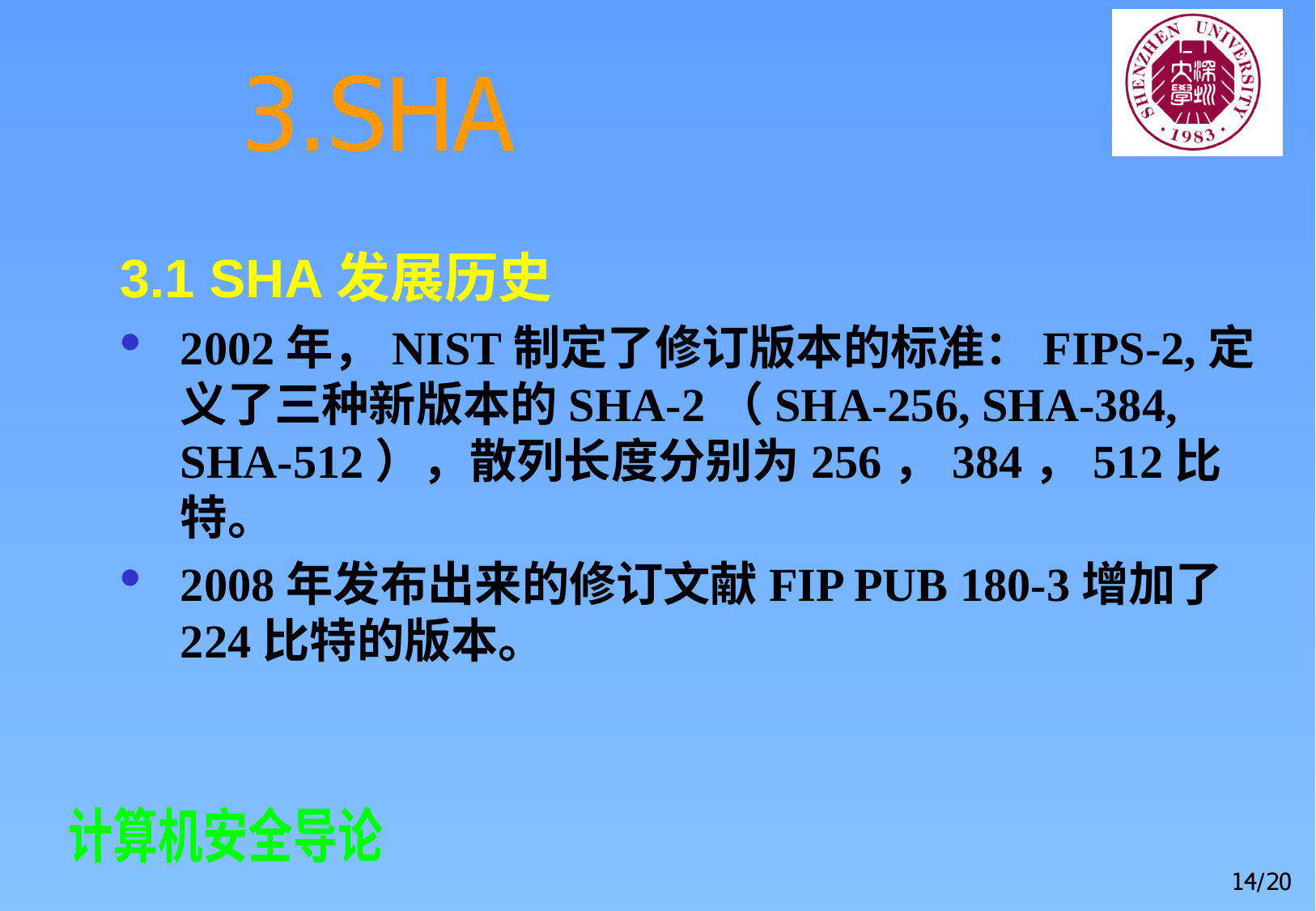

# 3.SHA
3.1 SHA发展历史
2002年，NIST制定了修订版本的标准：FIPS-2,定义了三种新版本的SHA-2（SHA-256, SHA-384, SHA-512），散列长度分别为256，384，512比特。
2008年发布出来的修订文献FIP PUB 180-3增加了224比特的版本。
14/20